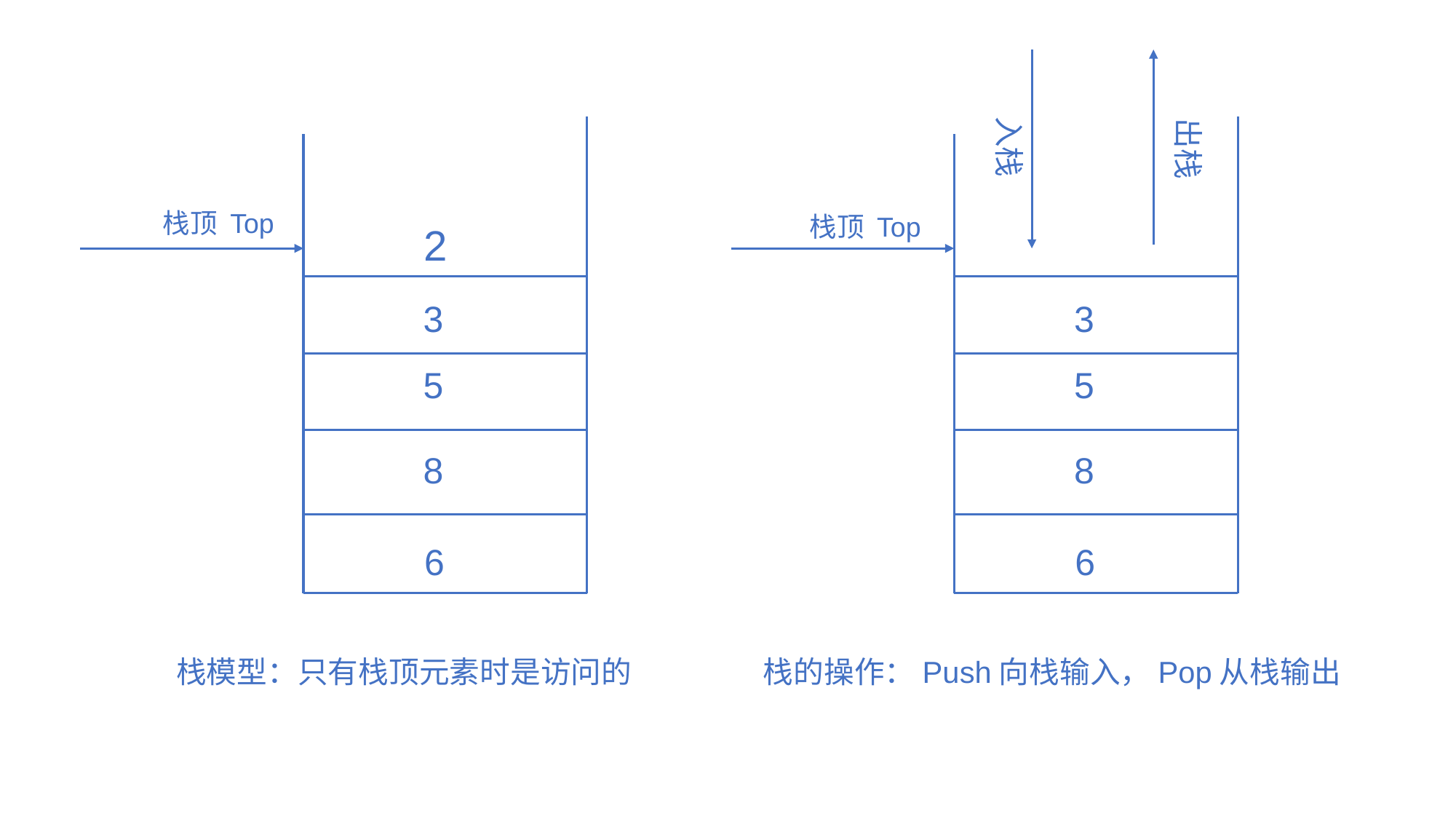

入栈
出栈
栈顶 Top
栈顶 Top
2
3
3
5
5
8
8
6
6
栈模型：只有栈顶元素时是访问的
栈的操作：Push向栈输入，Pop从栈输出